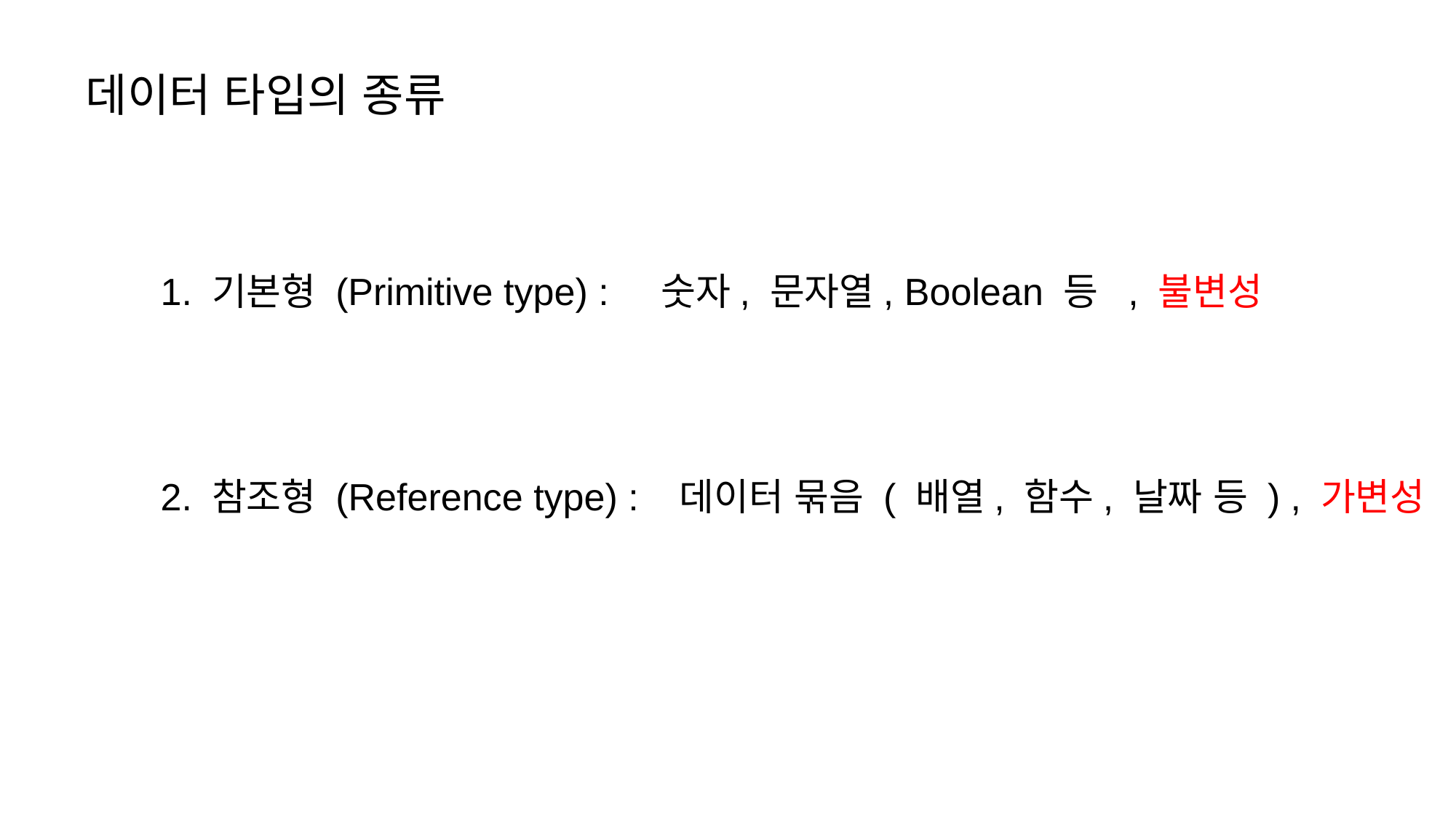

데이터 타입의 종류
1. 기본형 (Primitive type) :
숫자, 문자열, Boolean 등  , 불변성
2. 참조형 (Reference type) :   데이터 묶음 ( 배열, 함수, 날짜 등 ) , 가변성